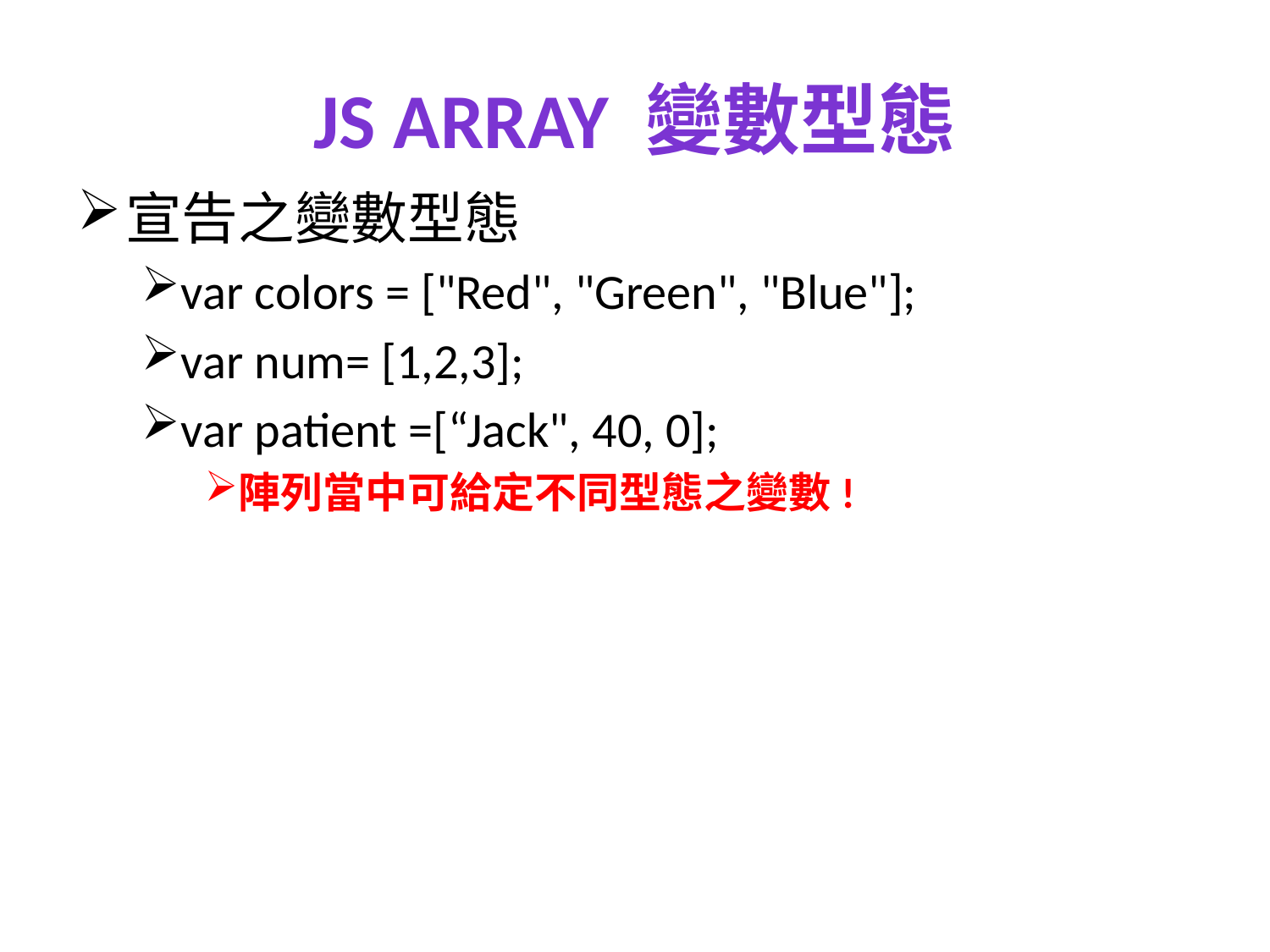

# JS Array 變數型態
宣告之變數型態
var colors = ["Red", "Green", "Blue"];
var num= [1,2,3];
var patient =[“Jack", 40, 0];
陣列當中可給定不同型態之變數!